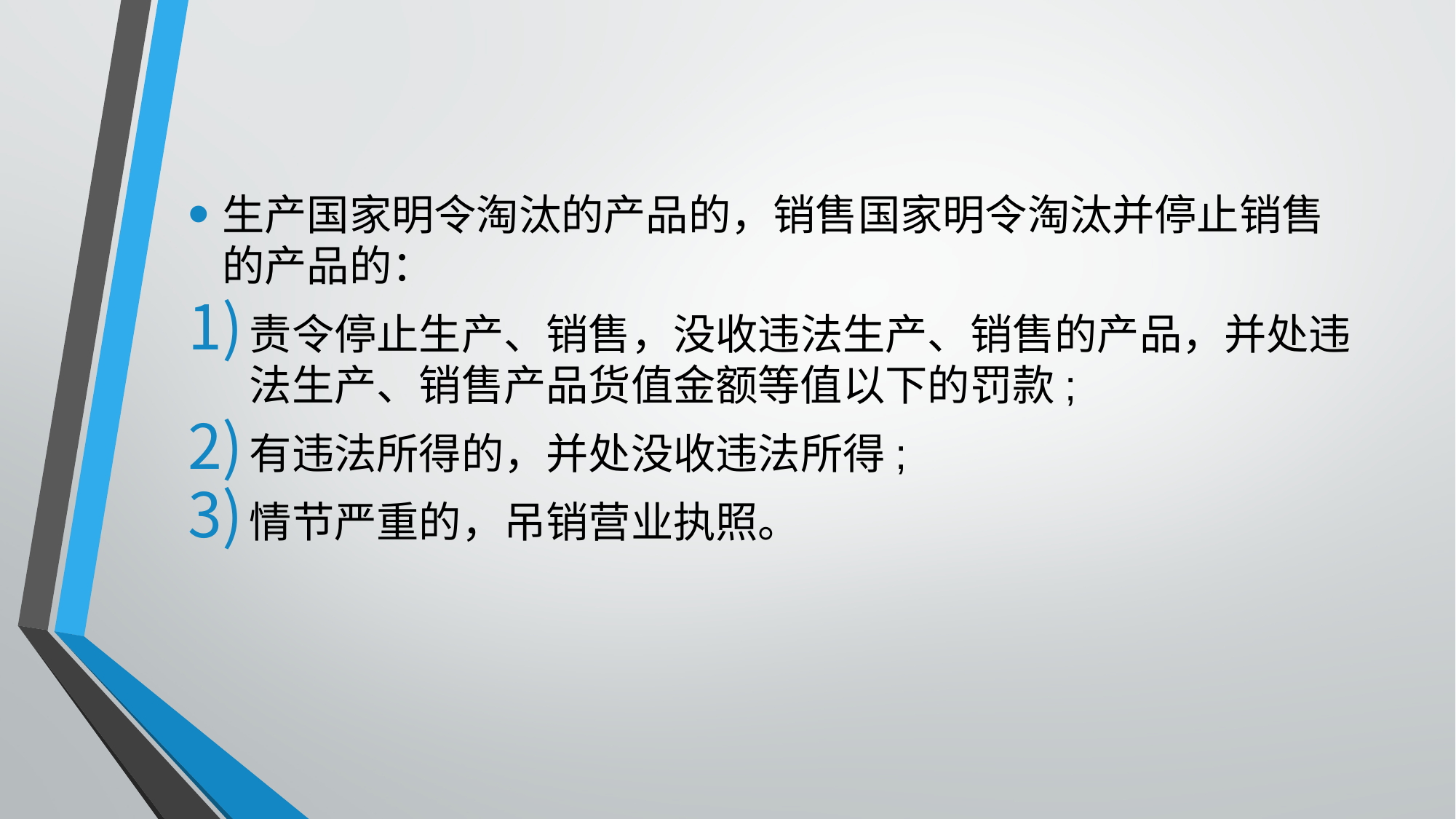

生产国家明令淘汰的产品的，销售国家明令淘汰并停止销售的产品的：
责令停止生产、销售，没收违法生产、销售的产品，并处违法生产、销售产品货值金额等值以下的罚款;
有违法所得的，并处没收违法所得;
情节严重的，吊销营业执照。